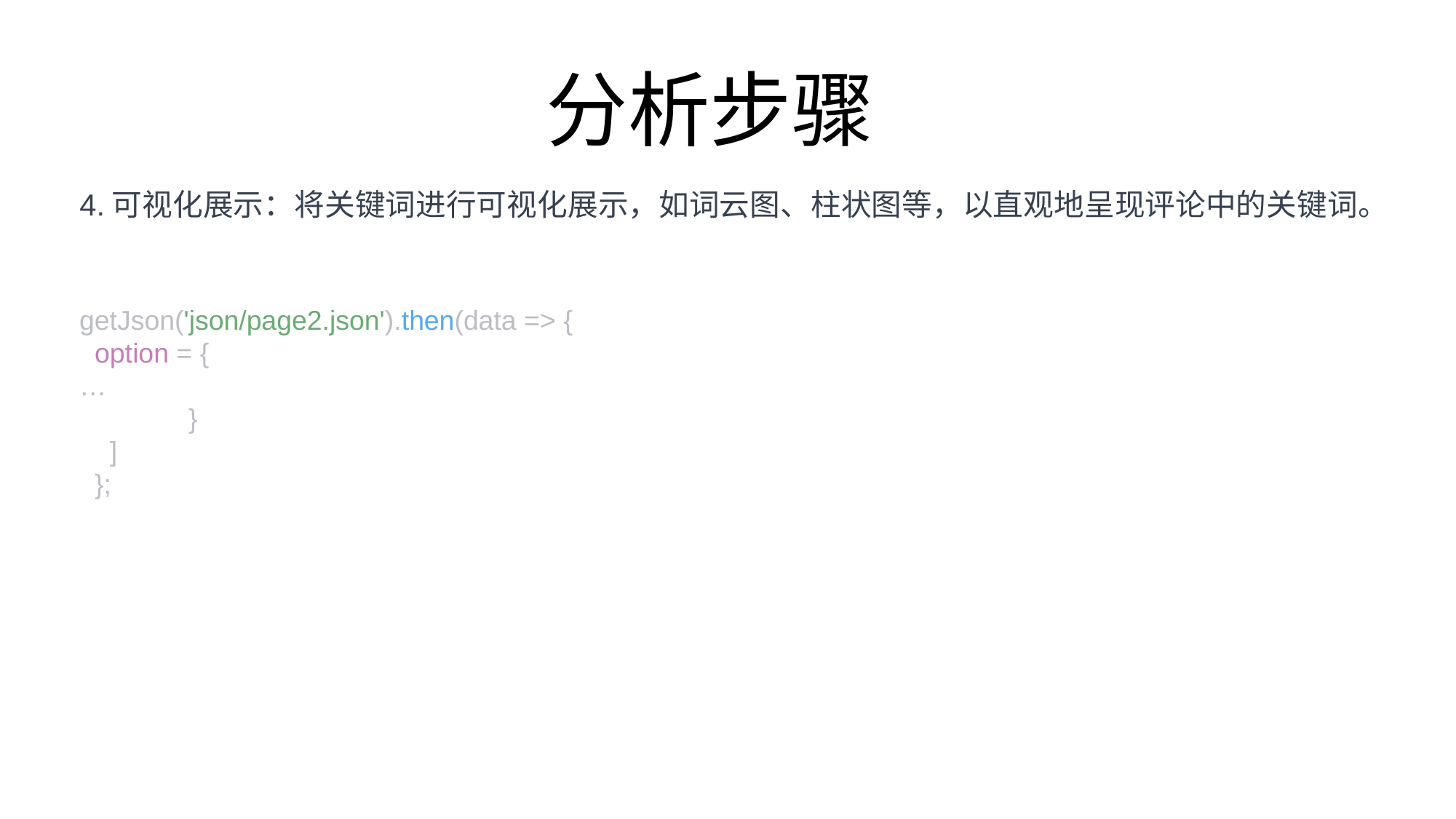

分析步骤
4.可视化展示：将关键词进行可视化展示，如词云图、柱状图等，以直观地呈现评论中的关键词。
getJson('json/page2.json').then(data => {
  option = {
…
	}
    ]
  };